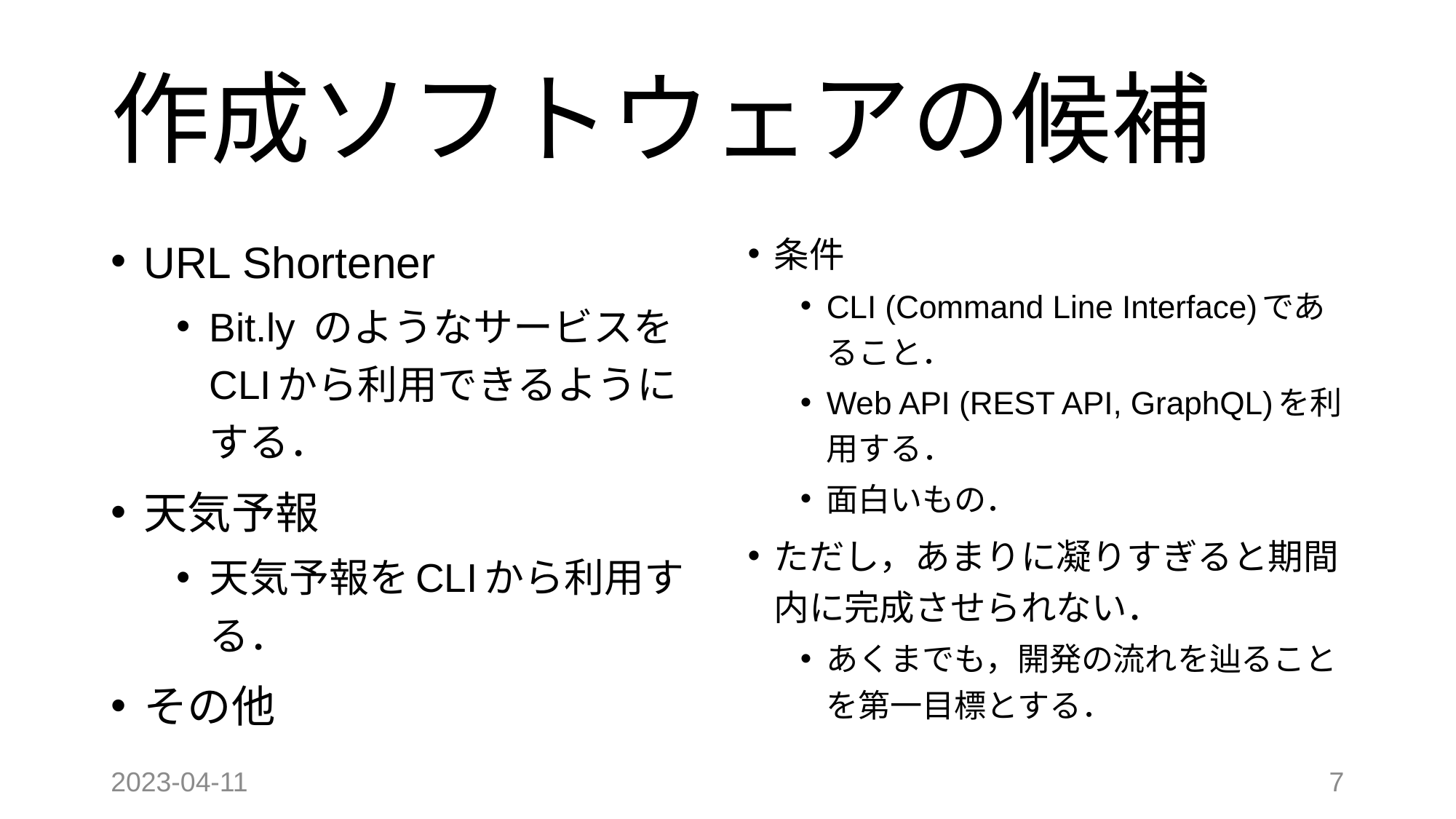

# 作成ソフトウェアの候補
URL Shortener
Bit.ly のようなサービスをCLIから利用できるようにする．
天気予報
天気予報をCLIから利用する．
その他
条件
CLI (Command Line Interface)であること．
Web API (REST API, GraphQL)を利用する．
面白いもの．
ただし，あまりに凝りすぎると期間内に完成させられない．
あくまでも，開発の流れを辿ることを第一目標とする．
2023-04-11
7